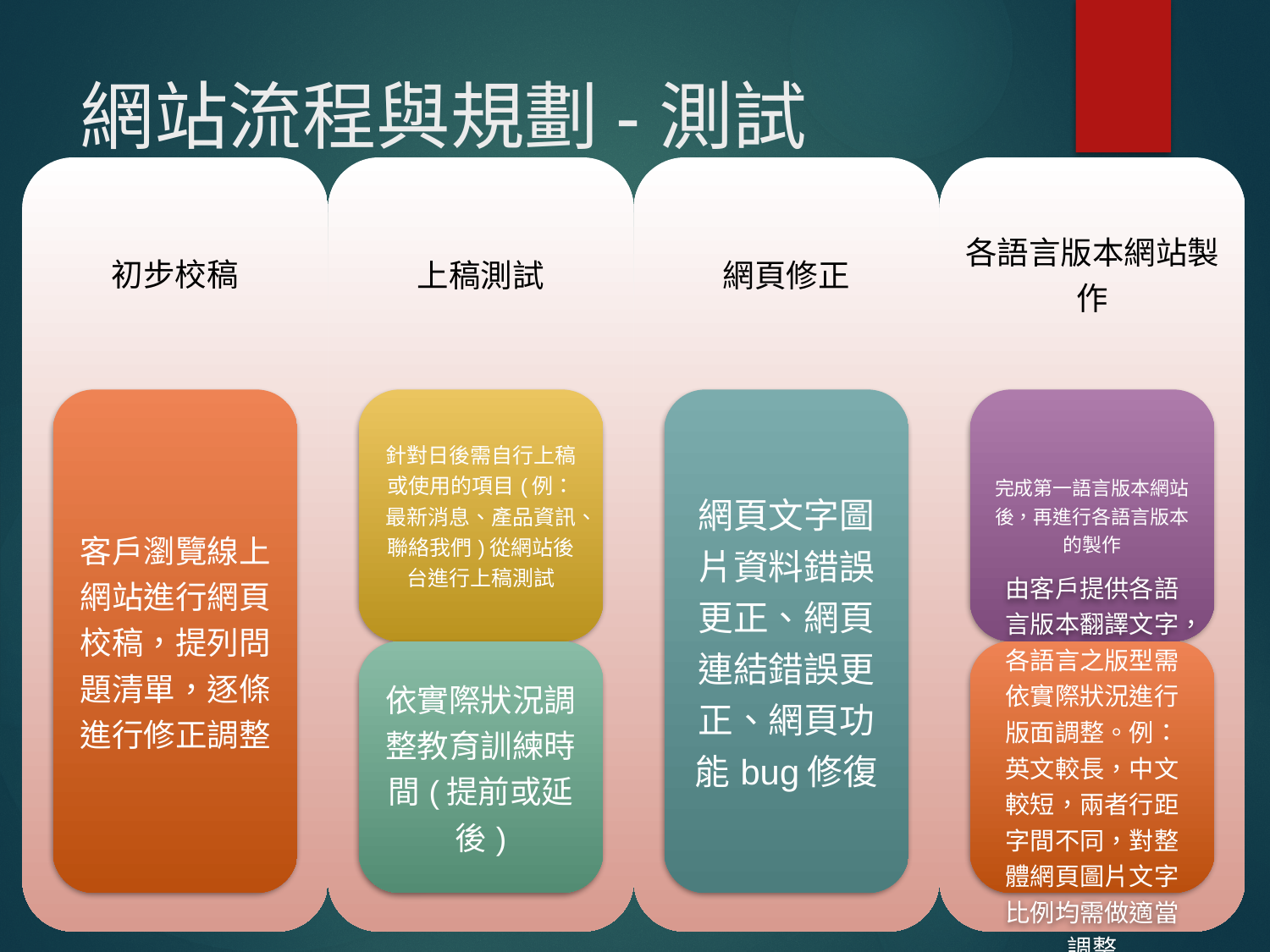

# 網站流程與規劃-測試
初步校稿
客戶瀏覽線上網站進行網頁校稿，提列問題清單，逐條進行修正調整
上稿測試
針對日後需自行上稿或使用的項目(例：最新消息、產品資訊、聯絡我們)從網站後台進行上稿測試
網頁修正
網頁文字圖片資料錯誤更正、網頁連結錯誤更正、網頁功能bug修復
依實際狀況調整教育訓練時間(提前或延後)
各語言版本網站製作
完成第一語言版本網站後，再進行各語言版本的製作